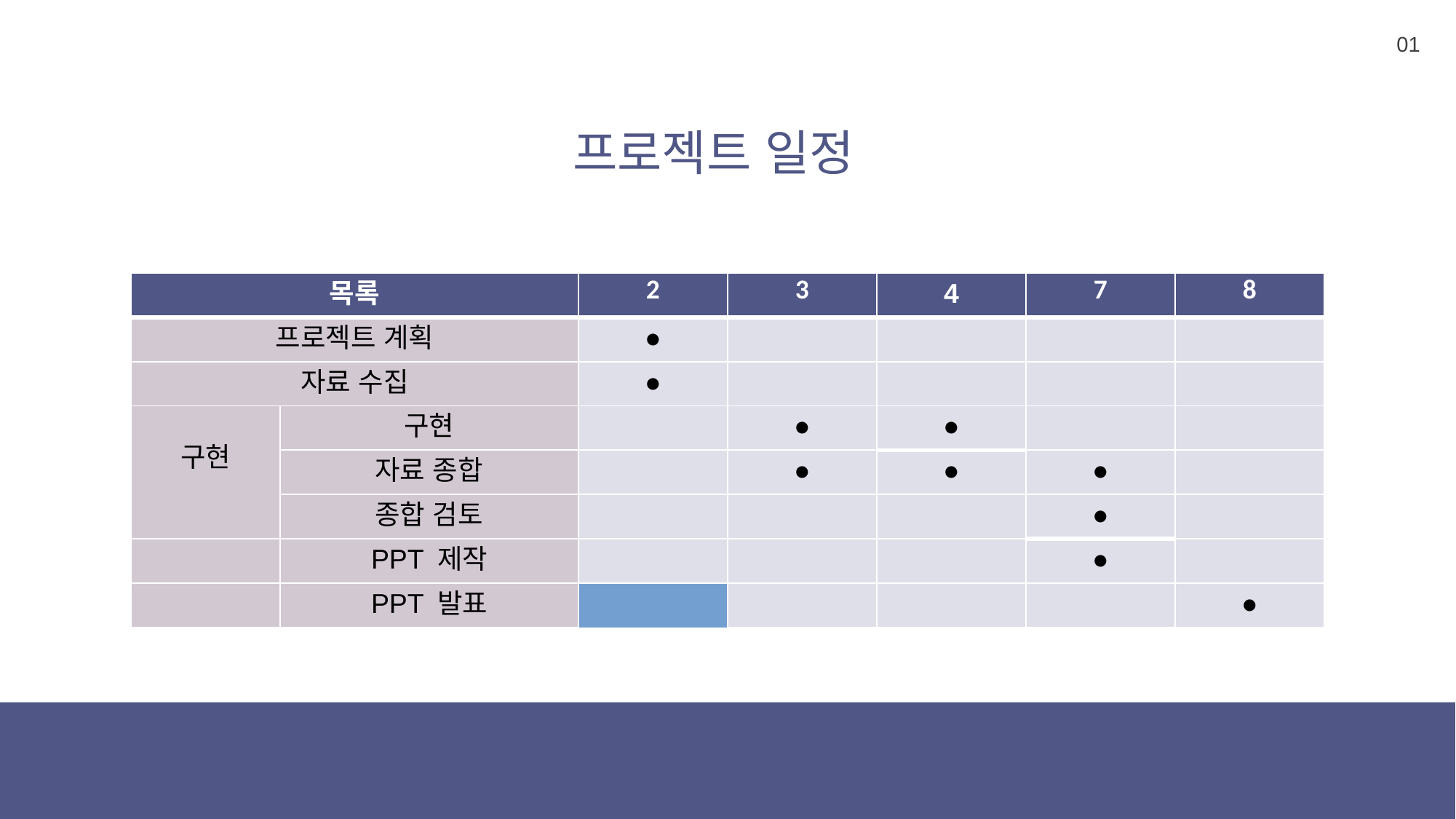

01
프로젝트 일정
| 목록 |  |  | 2 | 3 | 4 | 7 | 8 |
| --- | --- | --- | --- | --- | --- | --- | --- |
| 프로젝트 계획 |  |  | ● |  |  |  |  |
| 자료 수집 |  |  | ● |  |  |  |  |
| 구현 | 구현 |  |  | ● | ● |  |  |
|  | 자료 종합 |  |  | ● | ● | ● |  |
|  | 종합 검토 |  |  |  |  | ● |  |
|  | PPT 제작 |  |  |  |  | ● |  |
|  | PPT 발표 |  |  |  |  |  | ● |